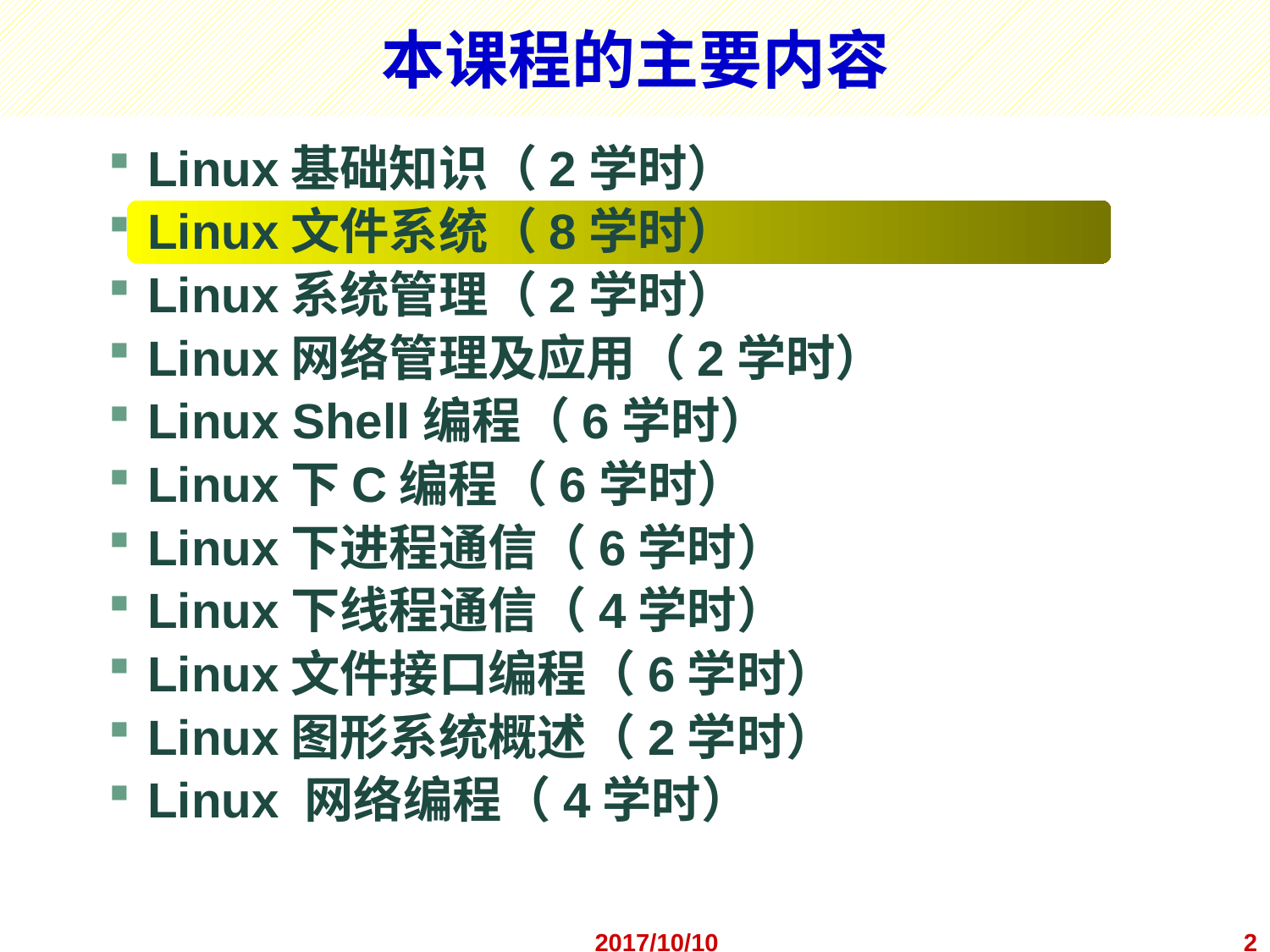

# 本课程的主要内容
Linux基础知识（2学时）
Linux文件系统（8学时）
Linux系统管理（2学时）
Linux网络管理及应用（2学时）
Linux Shell编程（6学时）
Linux下C编程（6学时）
Linux下进程通信（6学时）
Linux下线程通信（4学时）
Linux文件接口编程（6学时）
Linux图形系统概述（2学时）
Linux 网络编程（4学时）

2017/10/10
2